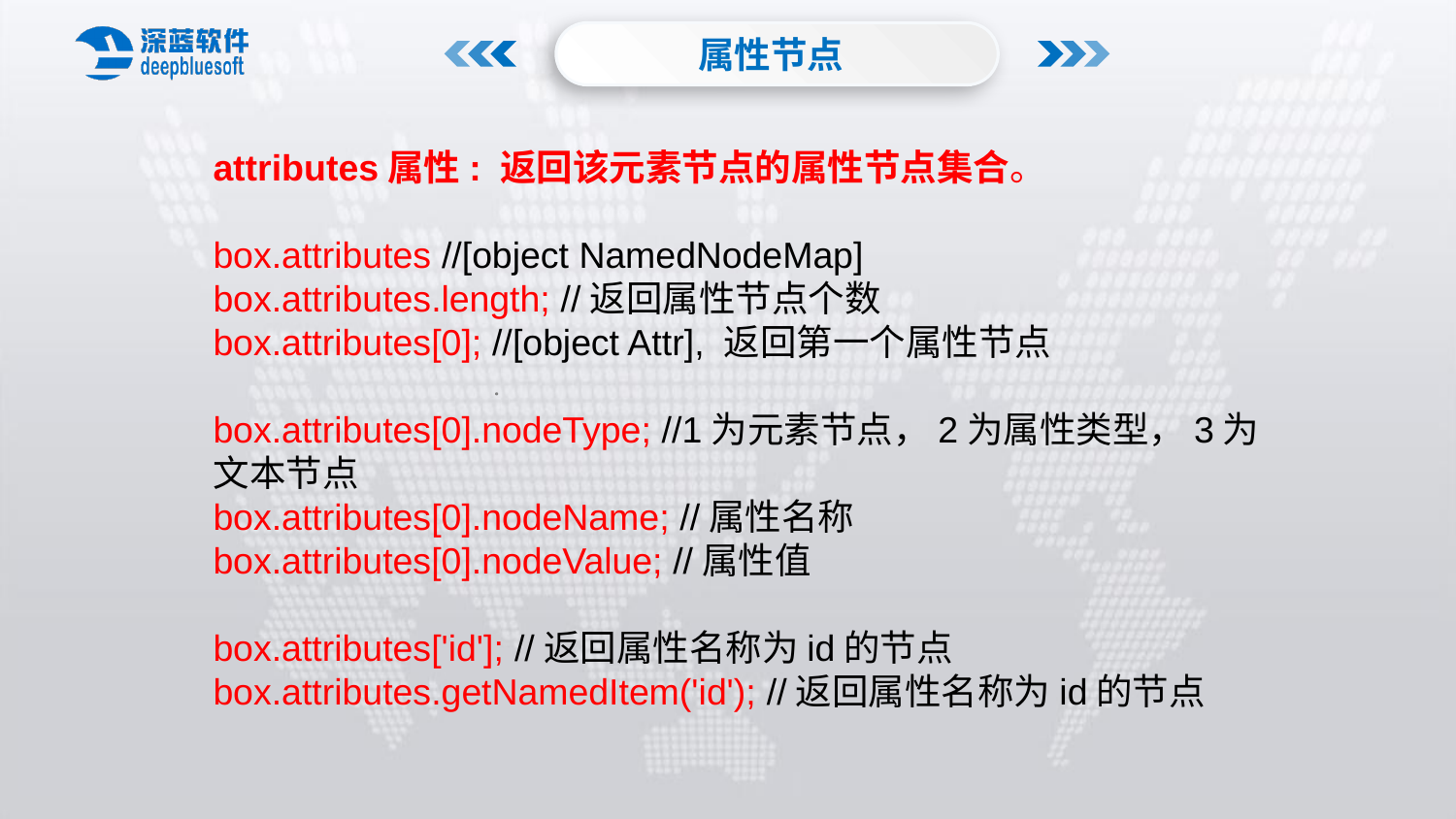

属性节点

attributes属性: 返回该元素节点的属性节点集合。

box.attributes //[object NamedNodeMap]
box.attributes.length; //返回属性节点个数
box.attributes[0]; //[object Attr], 返回第一个属性节点

box.attributes[0].nodeType; //1为元素节点，2为属性类型，3为文本节点
box.attributes[0].nodeName; //属性名称
box.attributes[0].nodeValue; //属性值

box.attributes['id']; //返回属性名称为id的节点
box.attributes.getNamedItem('id'); //返回属性名称为id的节点